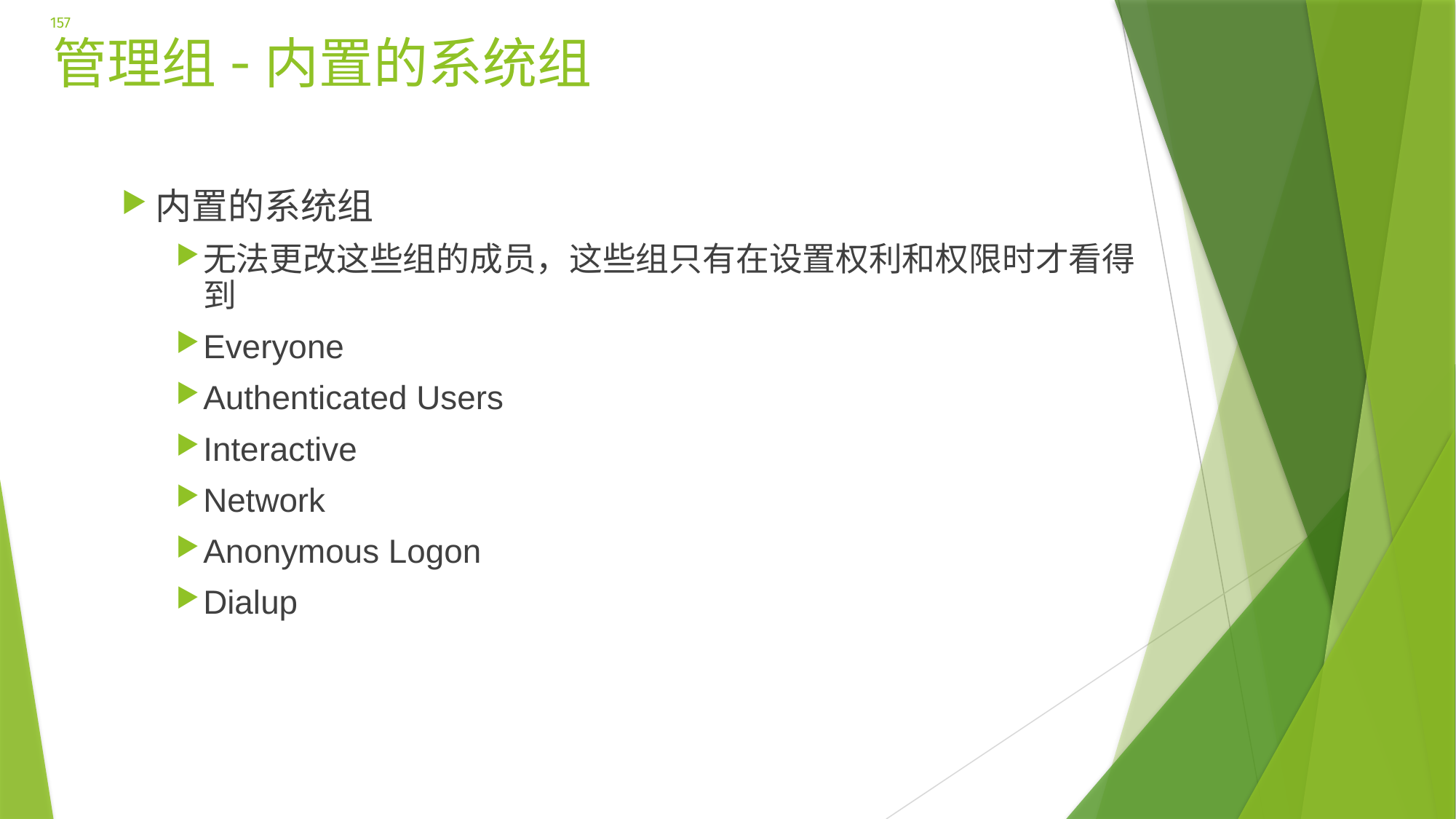

157
# 管理组-内置的系统组
内置的系统组
无法更改这些组的成员，这些组只有在设置权利和权限时才看得到
Everyone
Authenticated Users
Interactive
Network
Anonymous Logon
Dialup